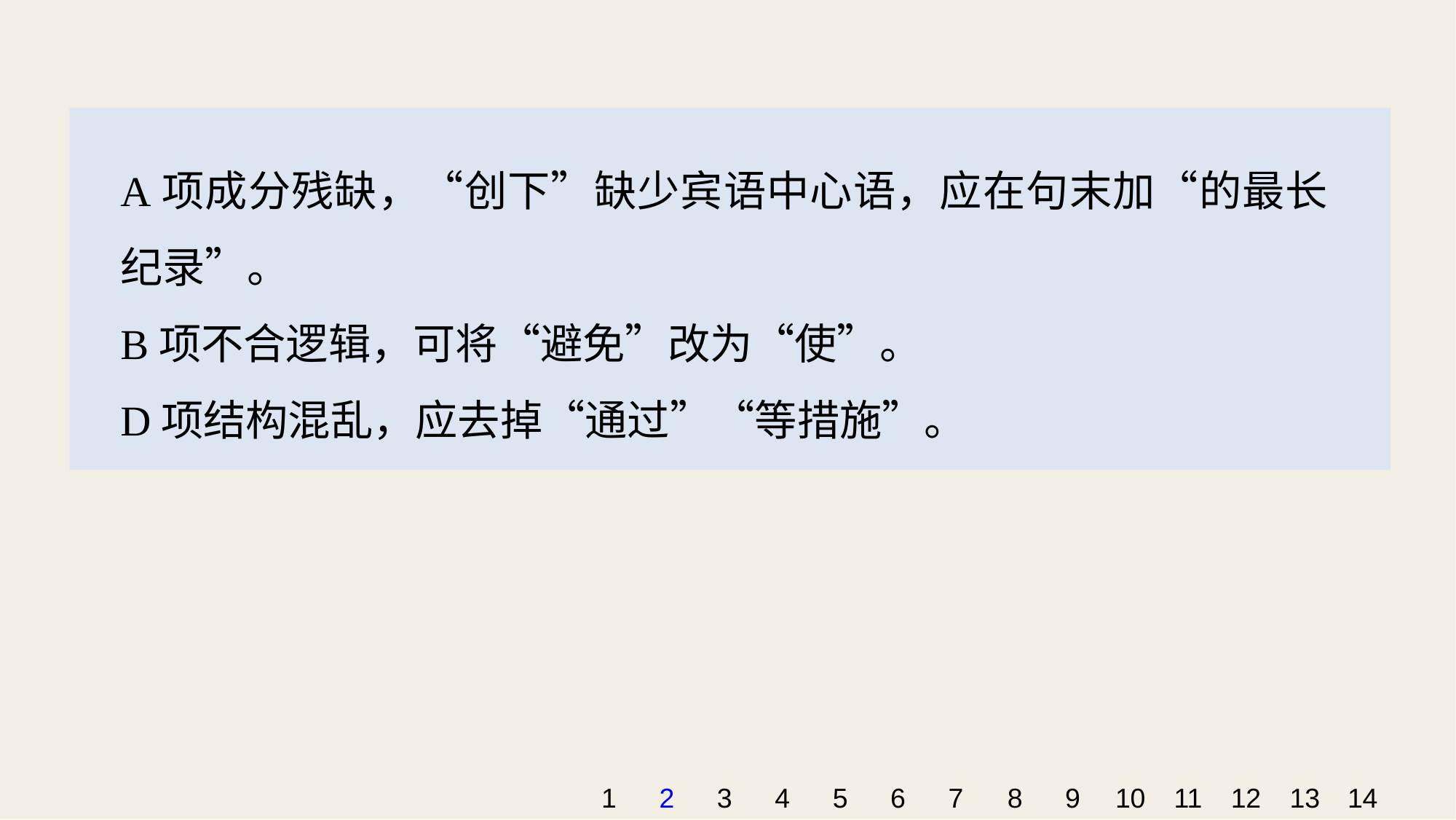

A项成分残缺，“创下”缺少宾语中心语，应在句末加“的最长纪录”。
B项不合逻辑，可将“避免”改为“使”。
D项结构混乱，应去掉“通过”“等措施”。
1
2
3
4
5
6
7
8
9
10
11
12
13
14